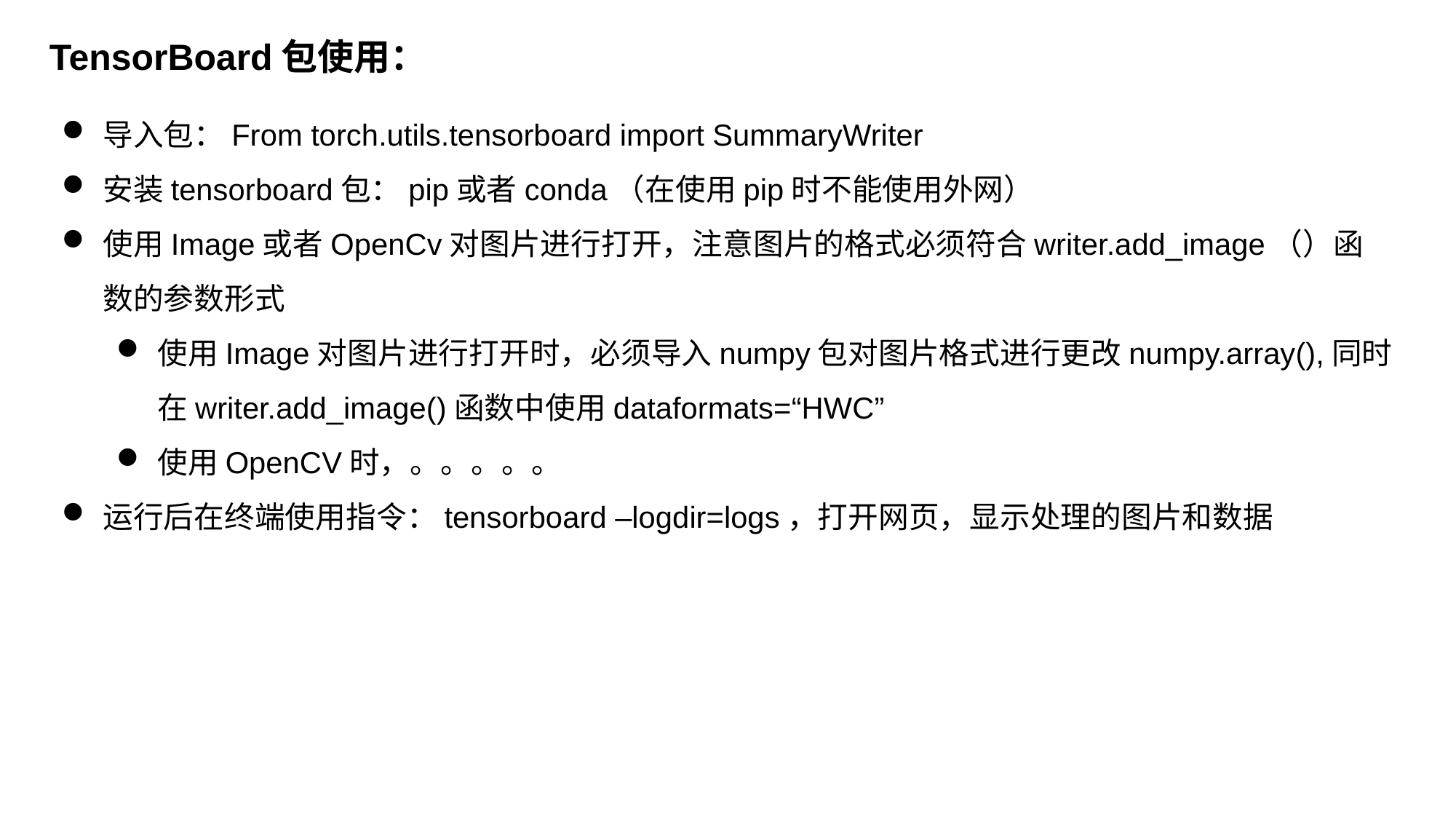

TensorBoard包使用：
导入包：From torch.utils.tensorboard import SummaryWriter
安装tensorboard包：pip或者conda（在使用pip时不能使用外网）
使用Image或者OpenCv对图片进行打开，注意图片的格式必须符合writer.add_image（）函数的参数形式
使用Image对图片进行打开时，必须导入numpy包对图片格式进行更改numpy.array(),同时在writer.add_image()函数中使用dataformats=“HWC”
使用OpenCV时，。。。。。
运行后在终端使用指令：tensorboard –logdir=logs，打开网页，显示处理的图片和数据